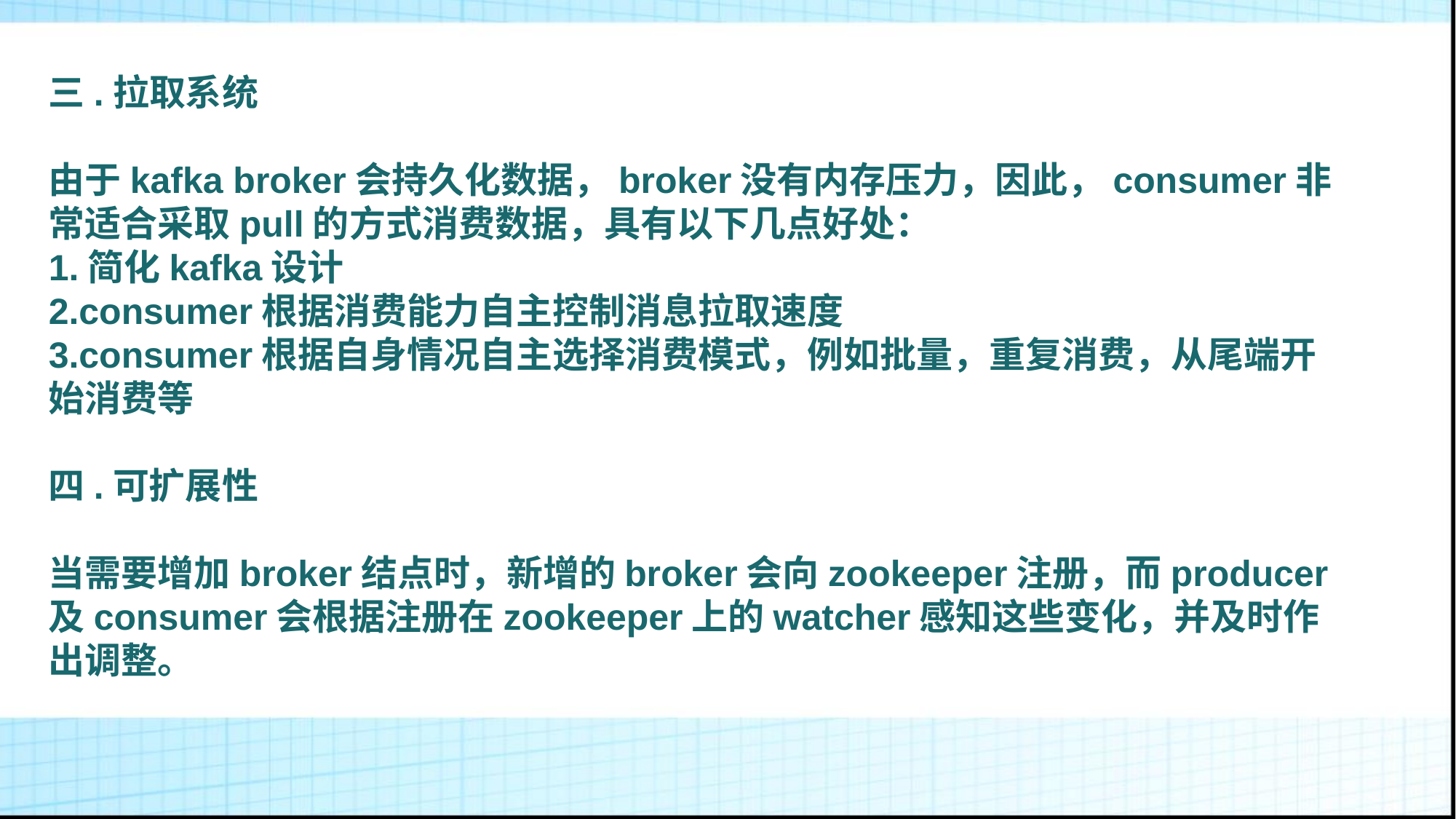

三.拉取系统

由于kafka broker会持久化数据，broker没有内存压力，因此，consumer非常适合采取pull的方式消费数据，具有以下几点好处：
1.简化kafka设计
2.consumer根据消费能力自主控制消息拉取速度
3.consumer根据自身情况自主选择消费模式，例如批量，重复消费，从尾端开始消费等

四.可扩展性

当需要增加broker结点时，新增的broker会向zookeeper注册，而producer及consumer会根据注册在zookeeper上的watcher感知这些变化，并及时作出调整。